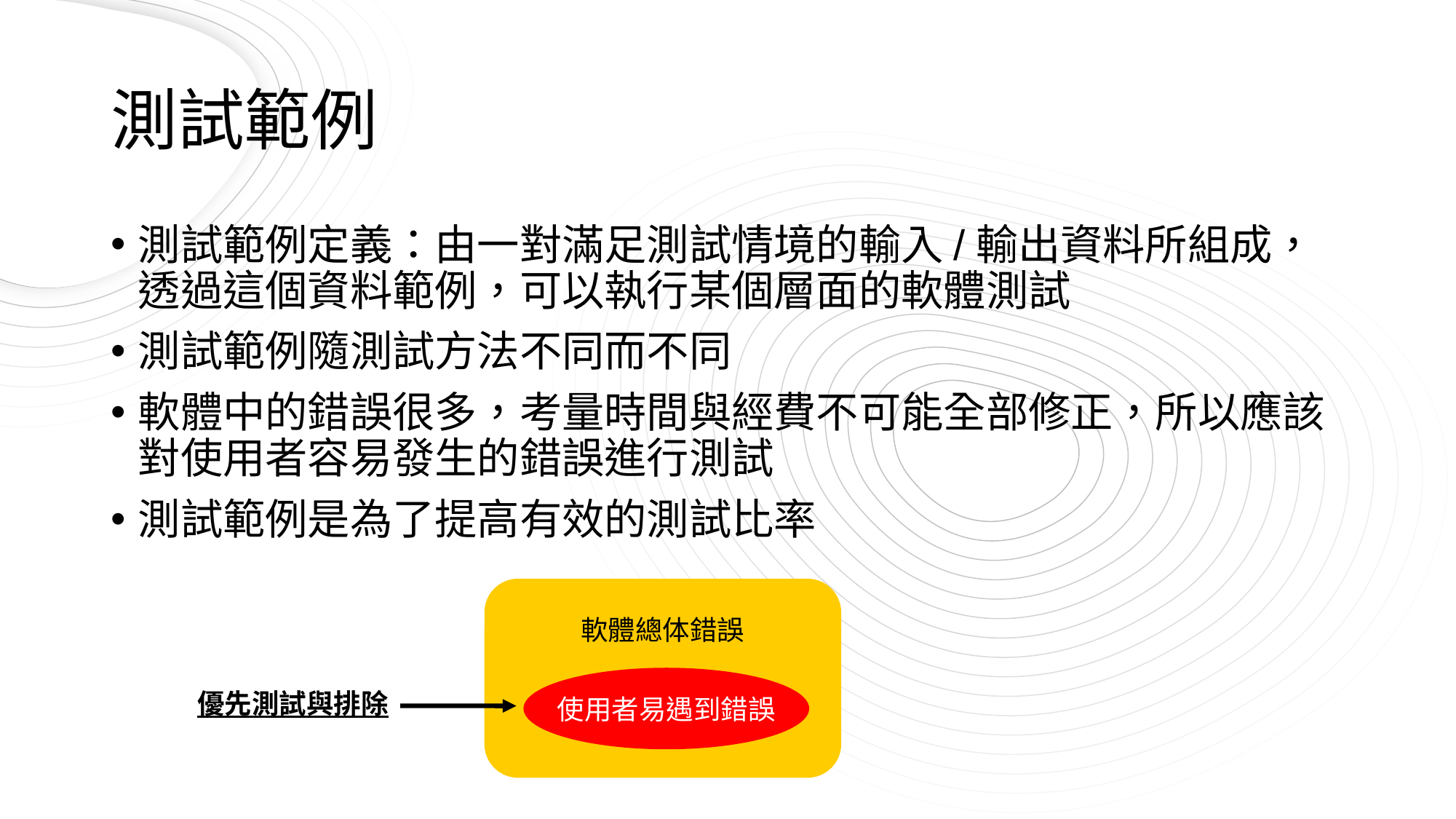

# 測試範例
測試範例定義：由一對滿足測試情境的輸入/輸出資料所組成，透過這個資料範例，可以執行某個層面的軟體測試
測試範例隨測試方法不同而不同
軟體中的錯誤很多，考量時間與經費不可能全部修正，所以應該對使用者容易發生的錯誤進行測試
測試範例是為了提高有效的測試比率

軟體總体錯誤

使用者易遇到錯誤
優先測試與排除